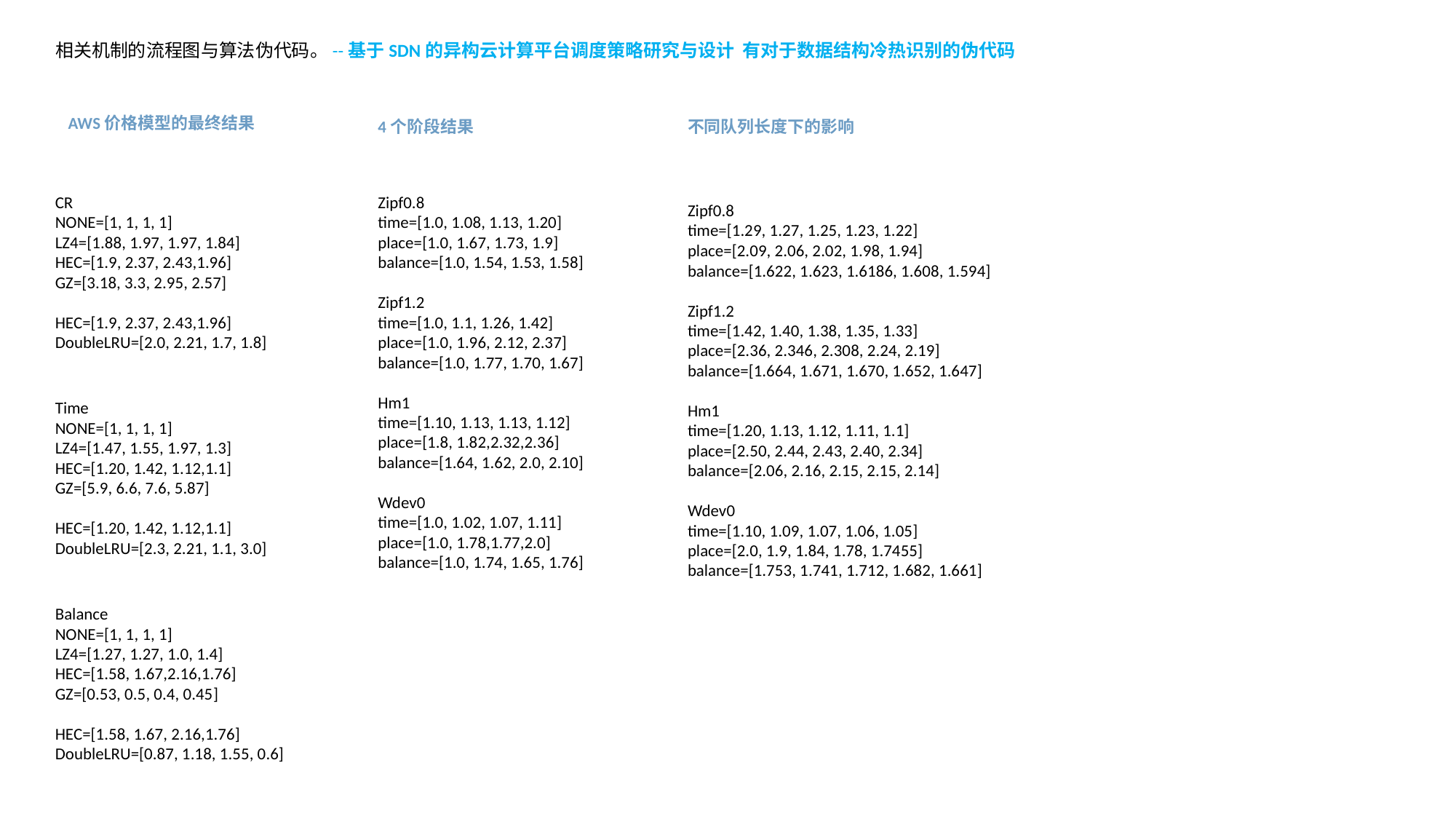

相关机制的流程图与算法伪代码。--基于SDN的异构云计算平台调度策略研究与设计  有对于数据结构冷热识别的伪代码
AWS价格模型的最终结果
4个阶段结果
不同队列长度下的影响
CR
NONE=[1, 1, 1, 1]
LZ4=[1.88, 1.97, 1.97, 1.84]
HEC=[1.9, 2.37, 2.43,1.96]
GZ=[3.18, 3.3, 2.95, 2.57]

HEC=[1.9, 2.37, 2.43,1.96]
DoubleLRU=[2.0, 2.21, 1.7, 1.8]
Zipf0.8
time=[1.0, 1.08, 1.13, 1.20]
place=[1.0, 1.67, 1.73, 1.9]
balance=[1.0, 1.54, 1.53, 1.58]

Zipf1.2
time=[1.0, 1.1, 1.26, 1.42]
place=[1.0, 1.96, 2.12, 2.37]
balance=[1.0, 1.77, 1.70, 1.67]

Hm1
time=[1.10, 1.13, 1.13, 1.12]
place=[1.8, 1.82,2.32,2.36]
balance=[1.64, 1.62, 2.0, 2.10]

Wdev0
time=[1.0, 1.02, 1.07, 1.11]
place=[1.0, 1.78,1.77,2.0]
balance=[1.0, 1.74, 1.65, 1.76]
Zipf0.8
time=[1.29, 1.27, 1.25, 1.23, 1.22]
place=[2.09, 2.06, 2.02, 1.98, 1.94]
balance=[1.622, 1.623, 1.6186, 1.608, 1.594]

Zipf1.2
time=[1.42, 1.40, 1.38, 1.35, 1.33]
place=[2.36, 2.346, 2.308, 2.24, 2.19]
balance=[1.664, 1.671, 1.670, 1.652, 1.647]

Hm1
time=[1.20, 1.13, 1.12, 1.11, 1.1]
place=[2.50, 2.44, 2.43, 2.40, 2.34]
balance=[2.06, 2.16, 2.15, 2.15, 2.14]

Wdev0
time=[1.10, 1.09, 1.07, 1.06, 1.05]
place=[2.0, 1.9, 1.84, 1.78, 1.7455]
balance=[1.753, 1.741, 1.712, 1.682, 1.661]
Time
NONE=[1, 1, 1, 1]
LZ4=[1.47, 1.55, 1.97, 1.3]
HEC=[1.20, 1.42, 1.12,1.1]
GZ=[5.9, 6.6, 7.6, 5.87]

HEC=[1.20, 1.42, 1.12,1.1]
DoubleLRU=[2.3, 2.21, 1.1, 3.0]
Balance
NONE=[1, 1, 1, 1]
LZ4=[1.27, 1.27, 1.0, 1.4]
HEC=[1.58, 1.67,2.16,1.76]
GZ=[0.53, 0.5, 0.4, 0.45]

HEC=[1.58, 1.67, 2.16,1.76]
DoubleLRU=[0.87, 1.18, 1.55, 0.6]